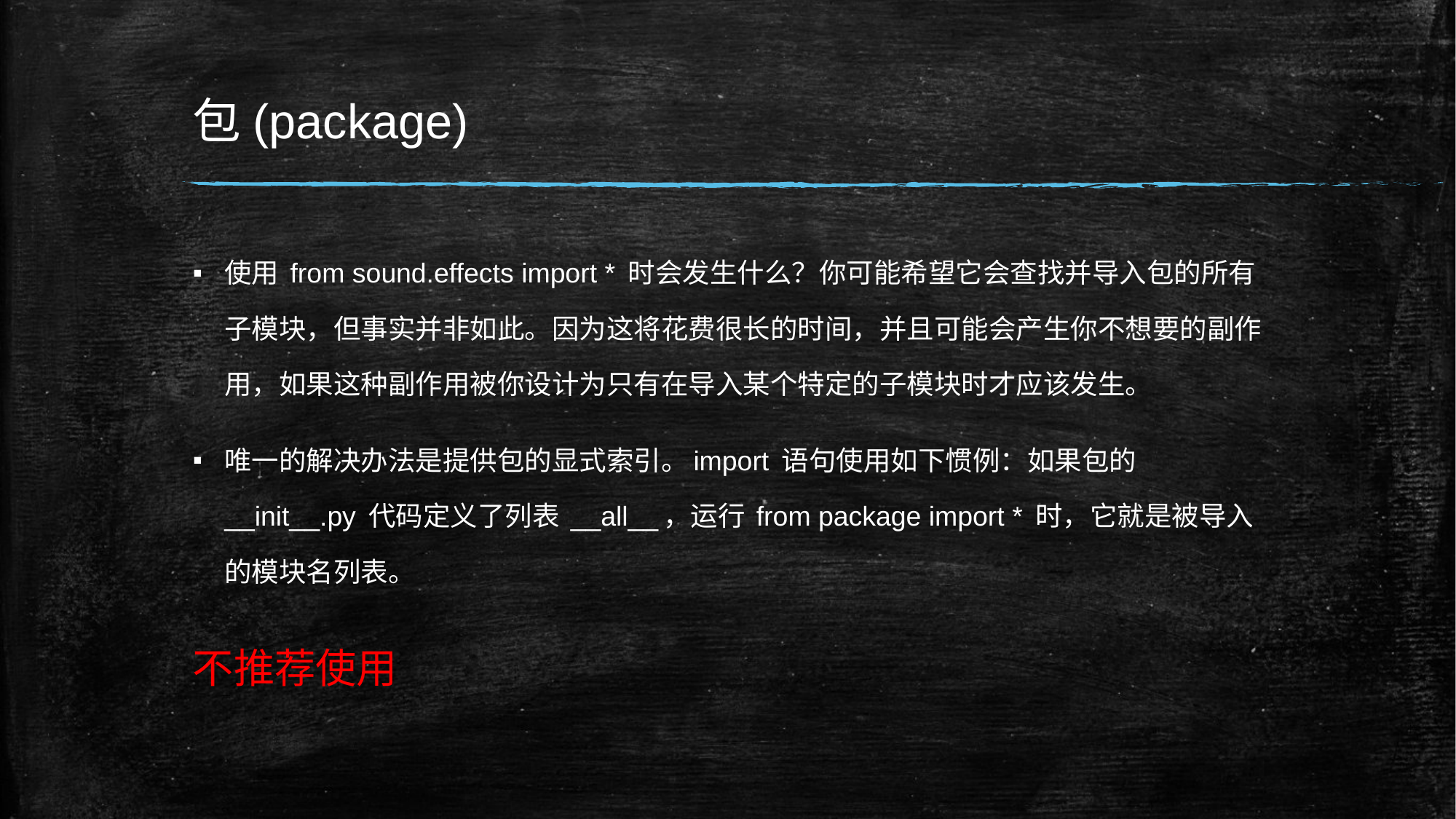

# 包(package)
使用 from sound.effects import * 时会发生什么？你可能希望它会查找并导入包的所有子模块，但事实并非如此。因为这将花费很长的时间，并且可能会产生你不想要的副作用，如果这种副作用被你设计为只有在导入某个特定的子模块时才应该发生。
唯一的解决办法是提供包的显式索引。import 语句使用如下惯例：如果包的 __init__.py 代码定义了列表 __all__，运行 from package import * 时，它就是被导入的模块名列表。
不推荐使用